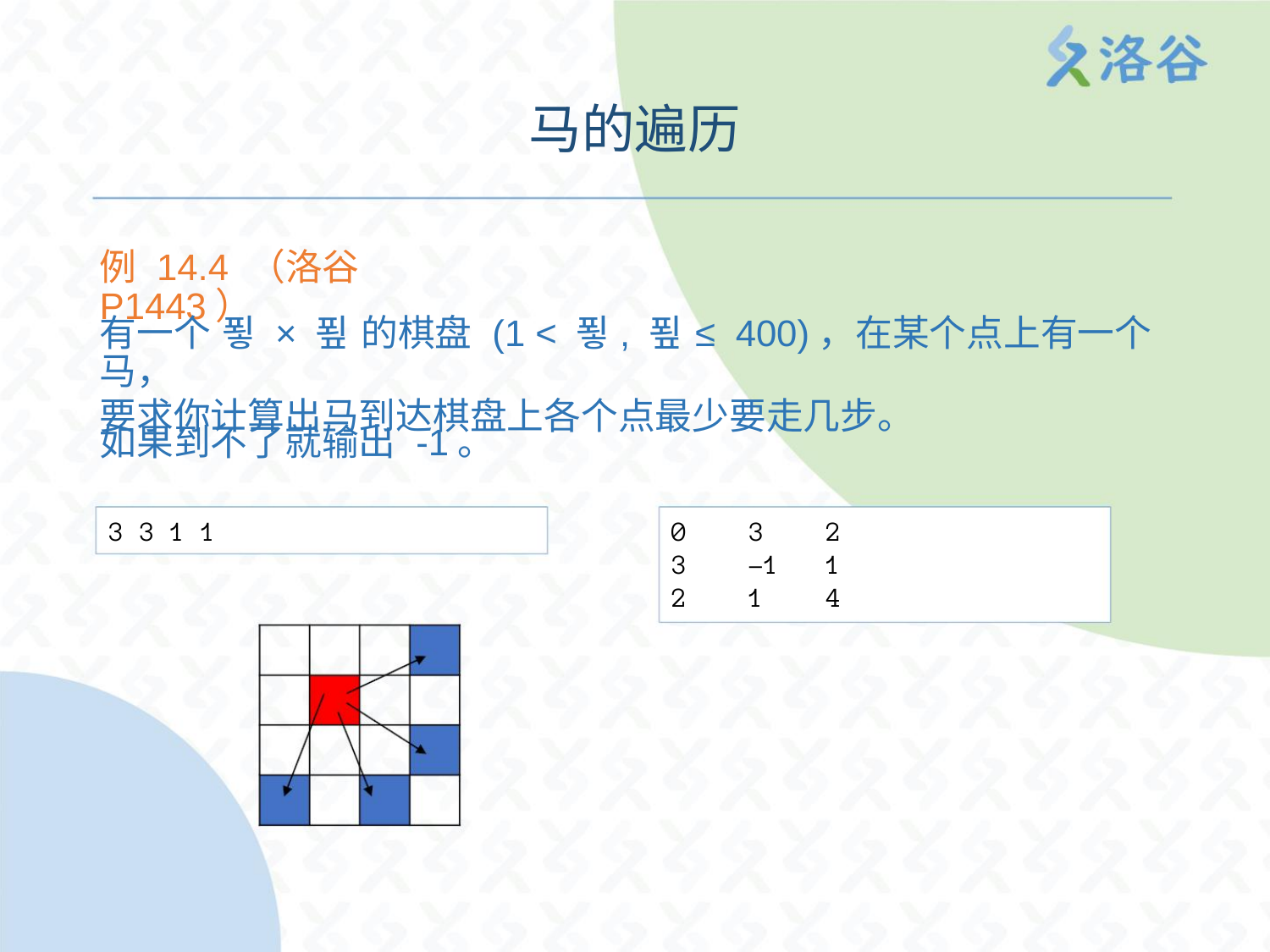

马的遍历
例 14.4 （洛谷P1443）
有一个 푛 × 푚 的棋盘 (1 < 푛, 푚 ≤ 400)，在某个点上有一个马，
要求你计算出马到达棋盘上各个点最少要走几步。
如果到不了就输出 -1。
3 3 1 1
0 3 2
3 -1 1
2 1 4